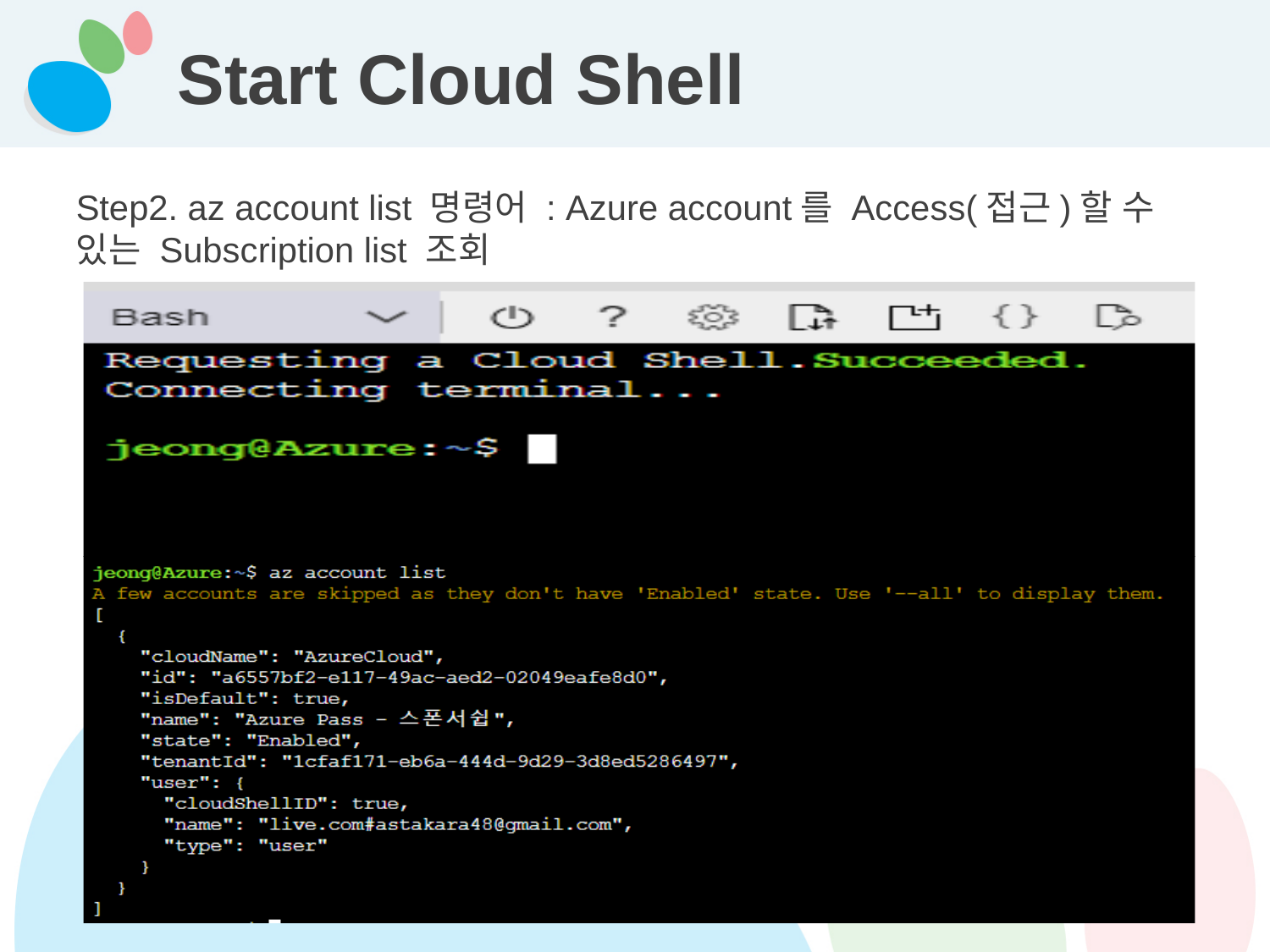

# Start Cloud Shell
Step2. az account list 명령어 : Azure account를 Access(접근)할 수 있는 Subscription list 조회